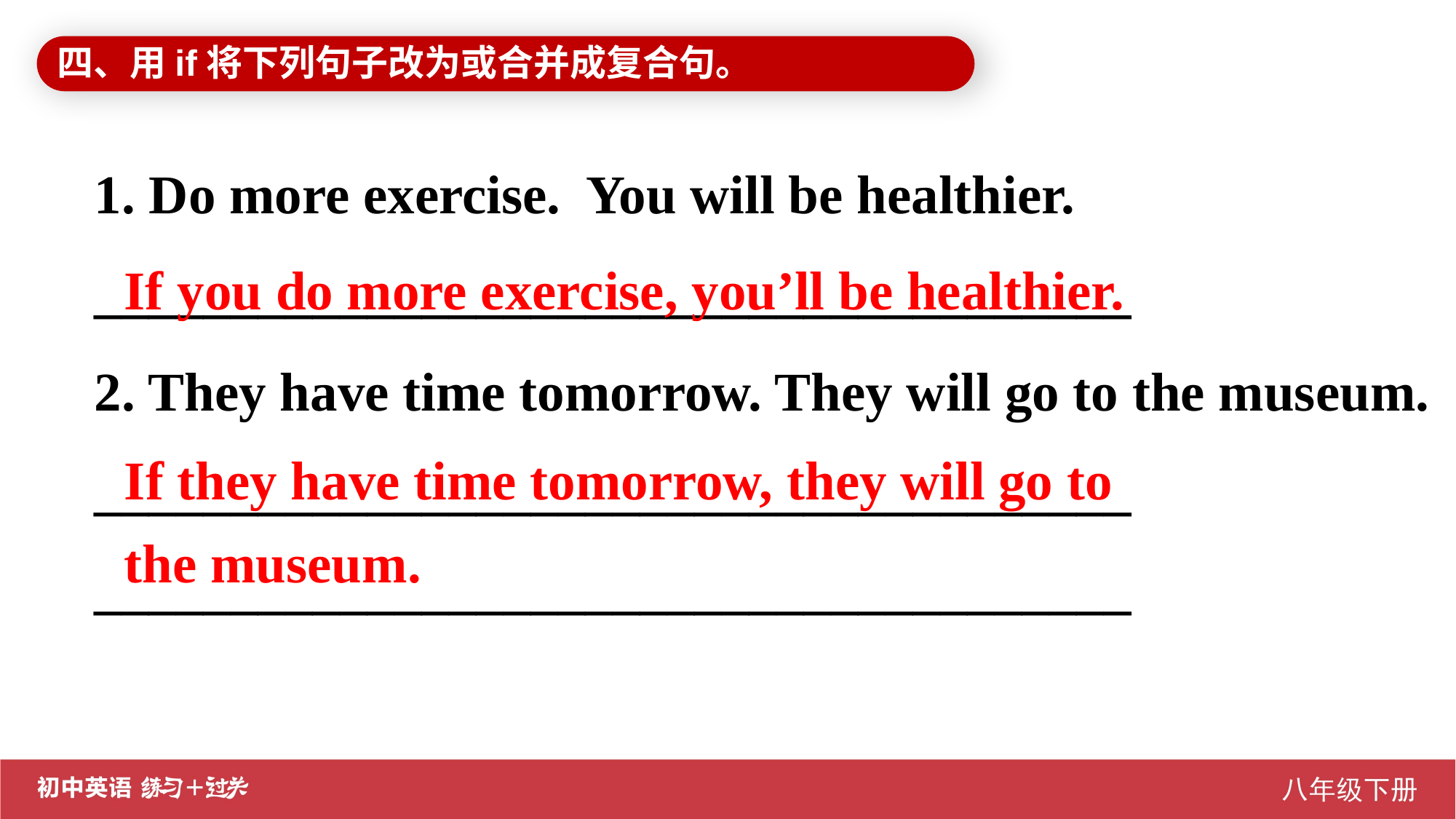

四、用if将下列句子改为或合并成复合句。

1. Do more exercise.  You will be healthier.
______________________________________
2. They have time tomorrow. They will go to the museum.
______________________________________
______________________________________
If you do more exercise, you’ll be healthier.
If they have time tomorrow, they will go to the museum.